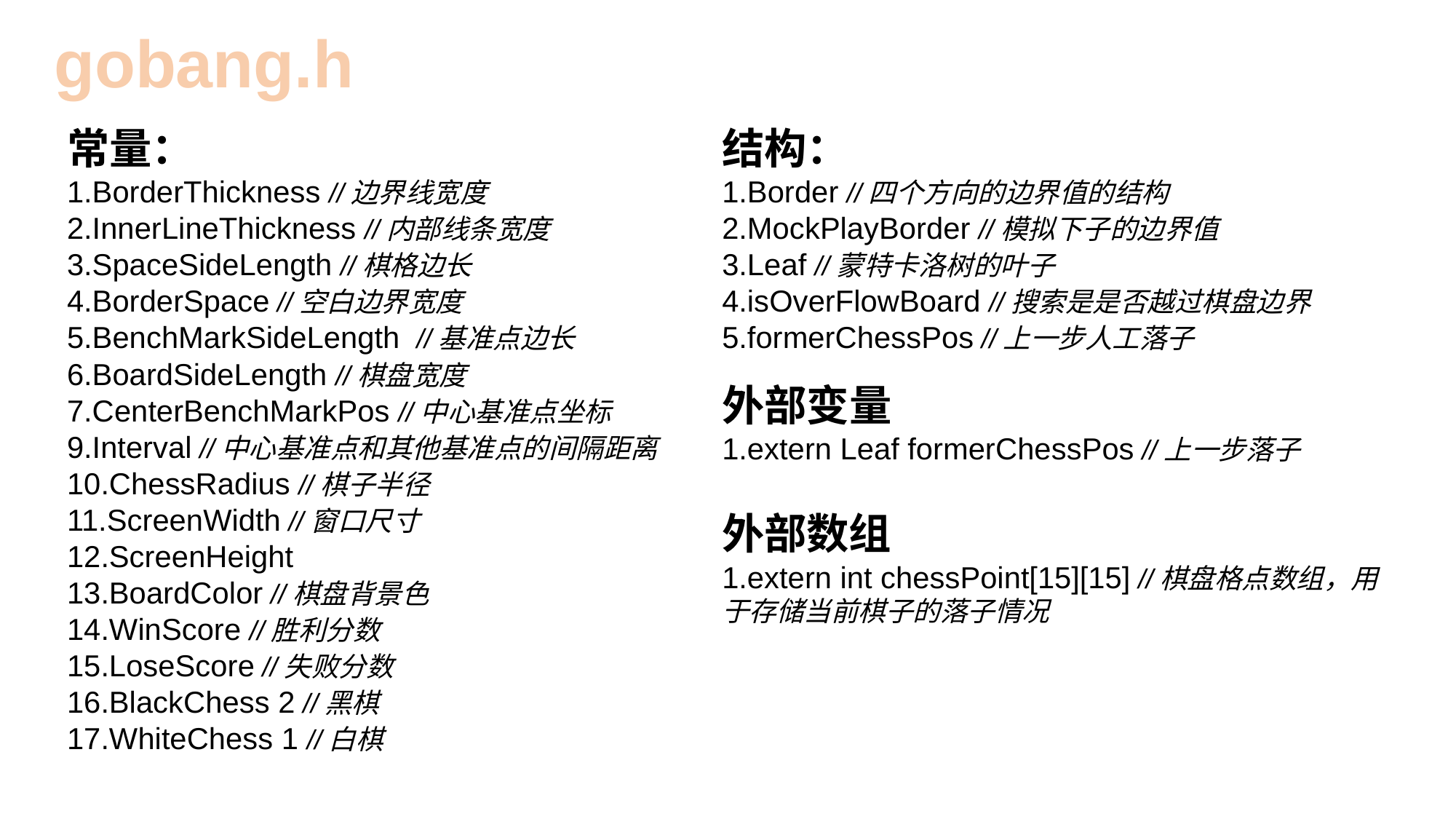

gobang.h
常量：
1.BorderThickness //边界线宽度
2.InnerLineThickness //内部线条宽度
3.SpaceSideLength //棋格边长
4.BorderSpace //空白边界宽度
5.BenchMarkSideLength  //基准点边长
6.BoardSideLength //棋盘宽度
7.CenterBenchMarkPos //中心基准点坐标
9.Interval //中心基准点和其他基准点的间隔距离
10.ChessRadius //棋子半径
11.ScreenWidth //窗口尺寸
12.ScreenHeight
13.BoardColor //棋盘背景色
14.WinScore //胜利分数
15.LoseScore //失败分数
16.BlackChess 2 //黑棋
17.WhiteChess 1 //白棋
结构：
1.Border //四个方向的边界值的结构
2.MockPlayBorder //模拟下子的边界值
3.Leaf //蒙特卡洛树的叶子
4.isOverFlowBoard //搜索是是否越过棋盘边界
5.formerChessPos //上一步人工落子
外部变量
1.extern Leaf formerChessPos //上一步落子
外部数组
1.extern int chessPoint[15][15] //棋盘格点数组，用于存储当前棋子的落子情况